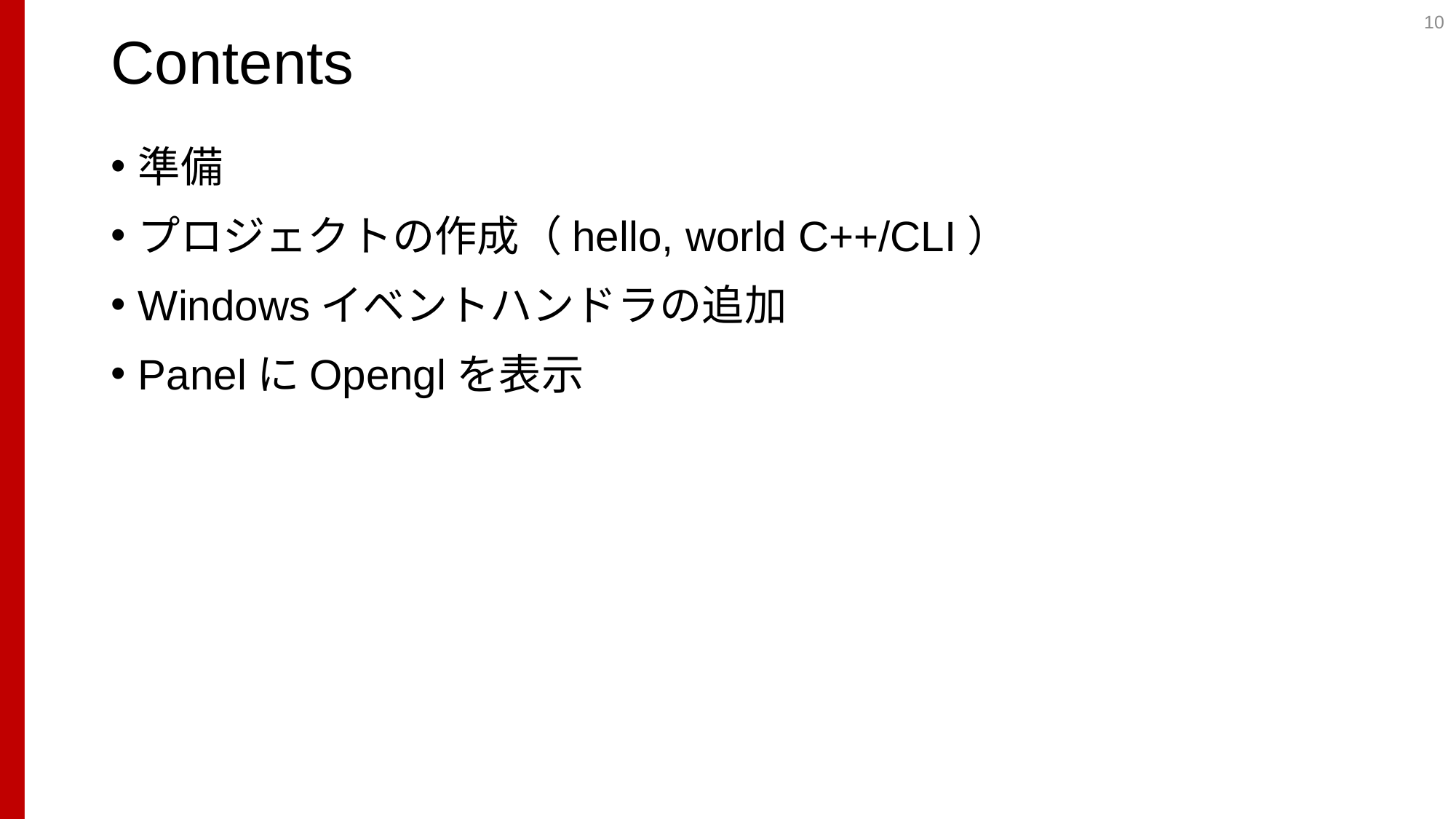

10
# Contents
準備
プロジェクトの作成（hello, world C++/CLI）
Windowsイベントハンドラの追加
PanelにOpenglを表示